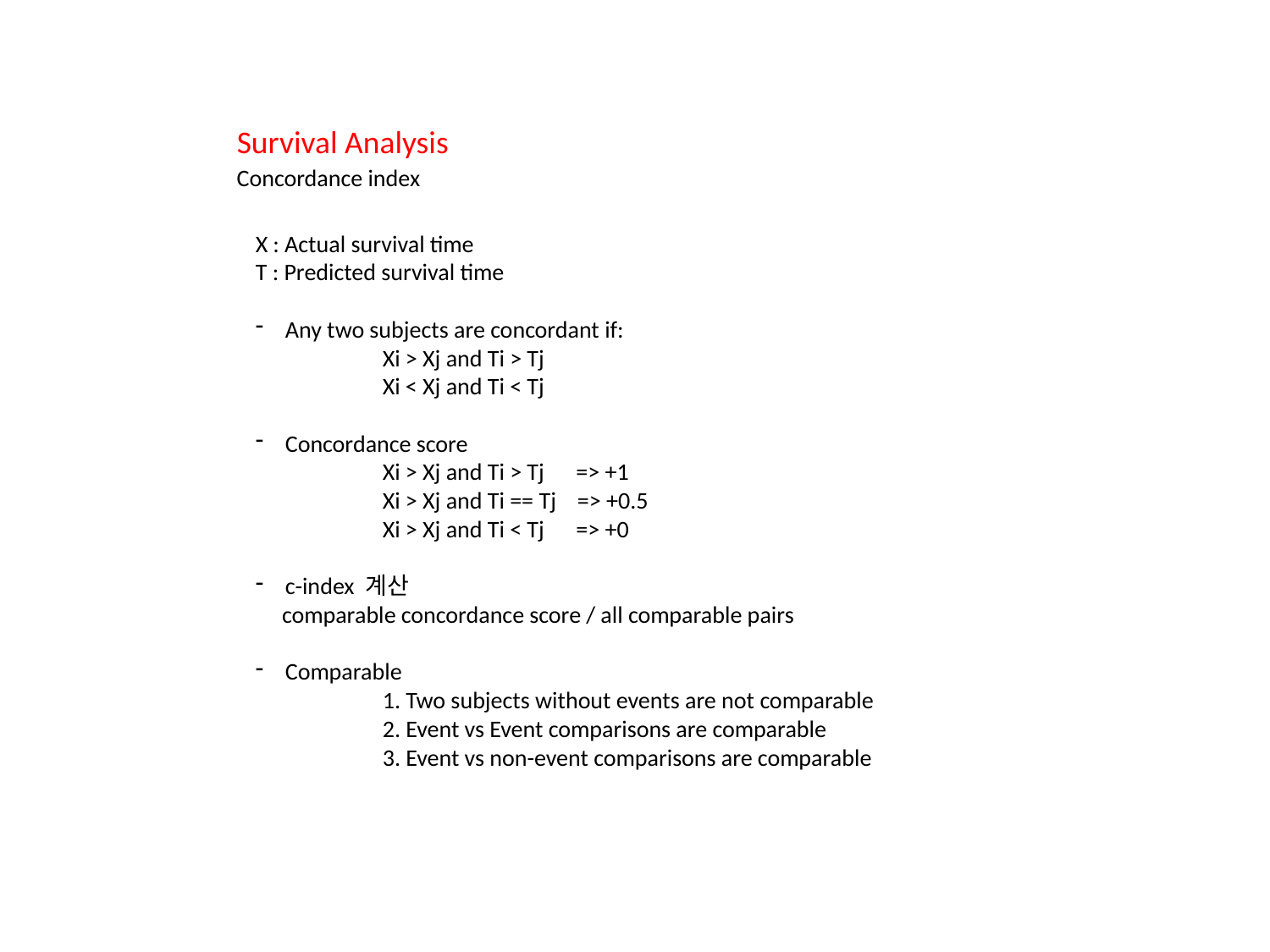

# Survival Analysis
Concordance index
X : Actual survival time
T : Predicted survival time

Any two subjects are concordant if:
	Xi > Xj and Ti > Tj
	Xi < Xj and Ti < Tj

Concordance score
	Xi > Xj and Ti > Tj      => +1
	Xi > Xj and Ti == Tj    => +0.5
	Xi > Xj and Ti < Tj      => +0

c-index 계산
     comparable concordance score / all comparable pairs

Comparable
	1. Two subjects without events are not comparable
	2. Event vs Event comparisons are comparable
	3. Event vs non-event comparisons are comparable